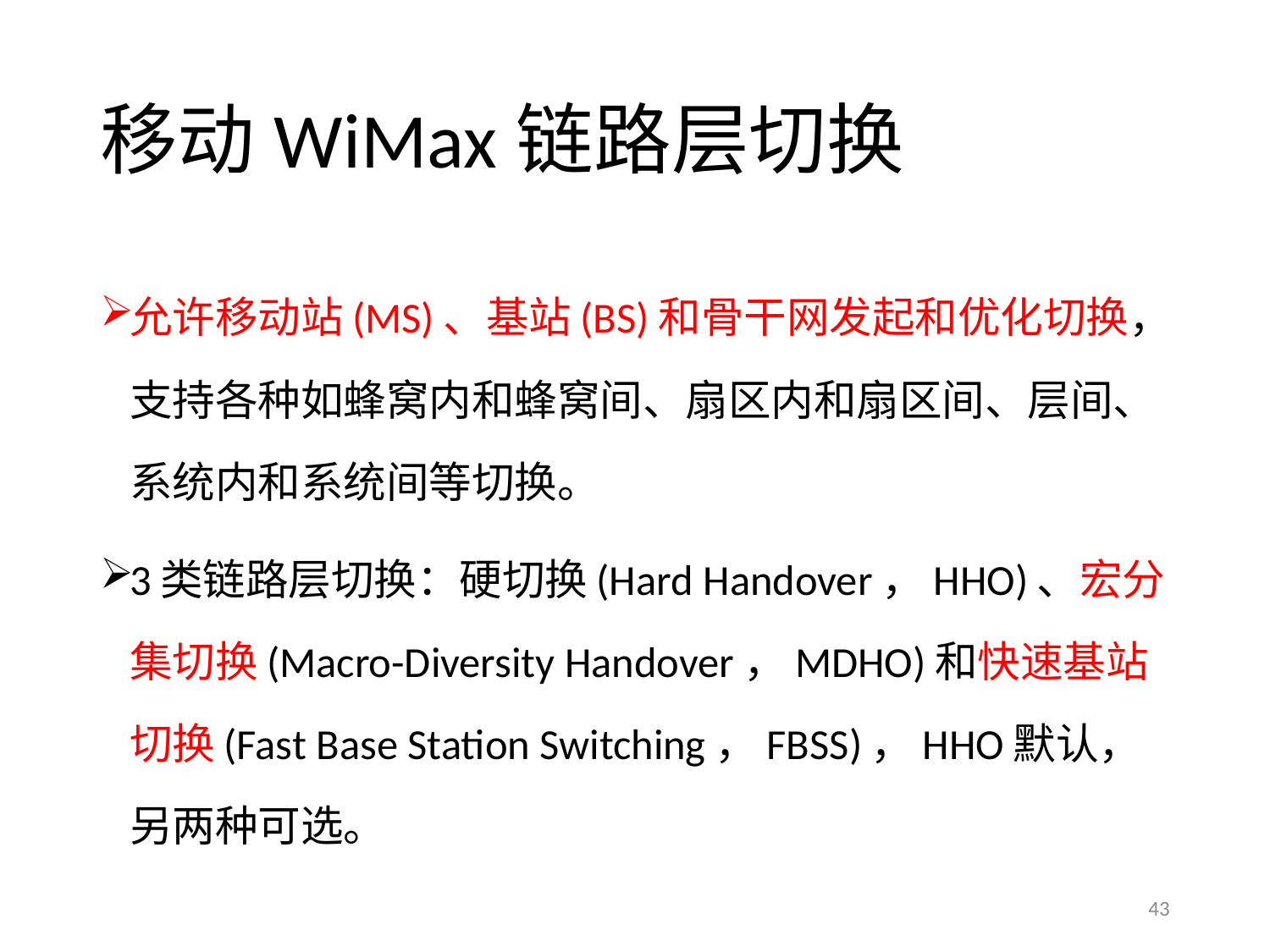

# 移动WiMax链路层切换
允许移动站(MS)、基站(BS)和骨干网发起和优化切换，支持各种如蜂窝内和蜂窝间、扇区内和扇区间、层间、系统内和系统间等切换。
3类链路层切换：硬切换(Hard Handover，HHO)、宏分集切换(Macro-Diversity Handover，MDHO)和快速基站切换(Fast Base Station Switching，FBSS)，HHO默认，另两种可选。
43